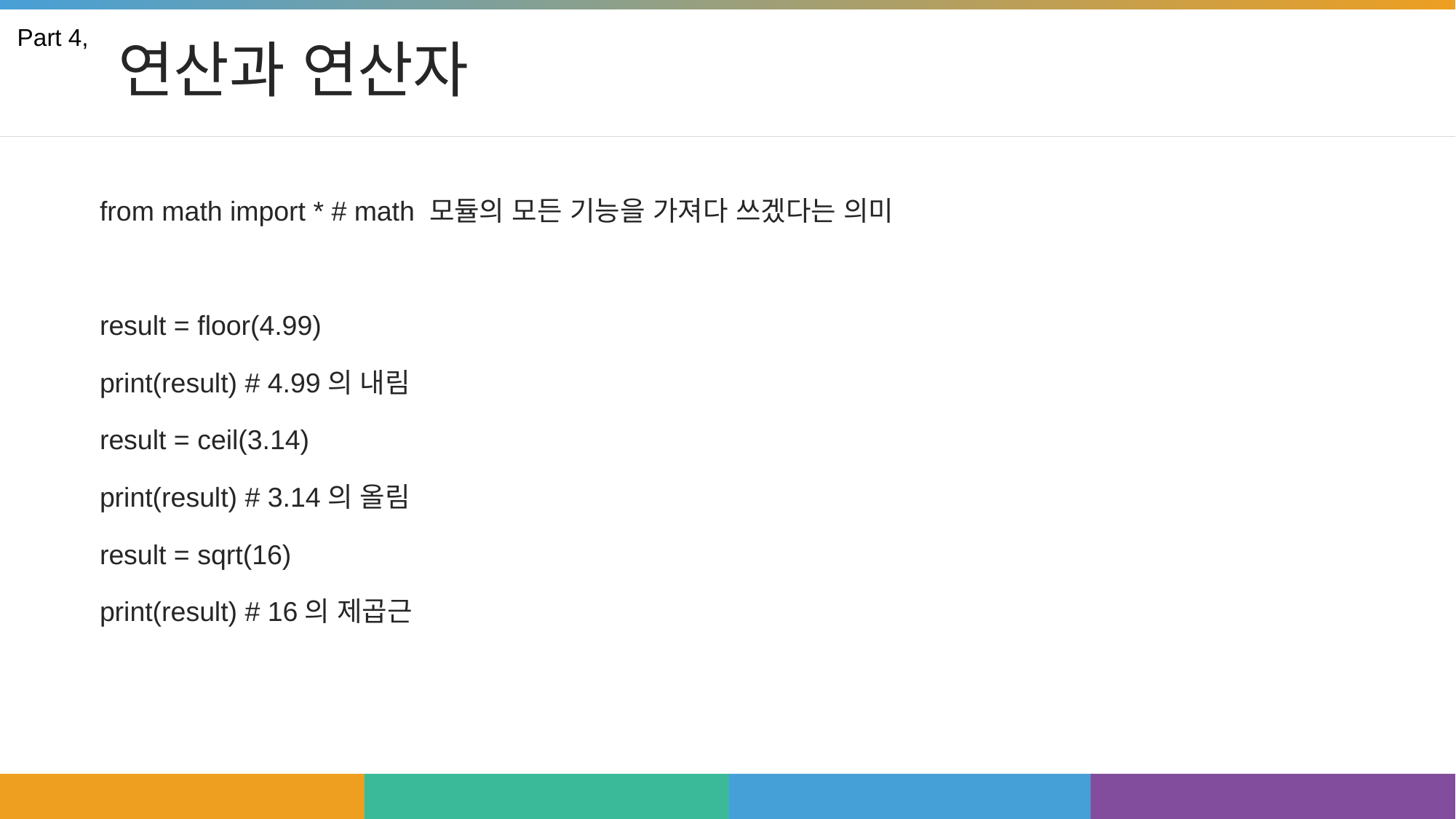

# 연산과 연산자
Part 4,
from math import * # math 모듈의 모든 기능을 가져다 쓰겠다는 의미

result = floor(4.99)
print(result) # 4.99의 내림
result = ceil(3.14)
print(result) # 3.14의 올림
result = sqrt(16)
print(result) # 16의 제곱근